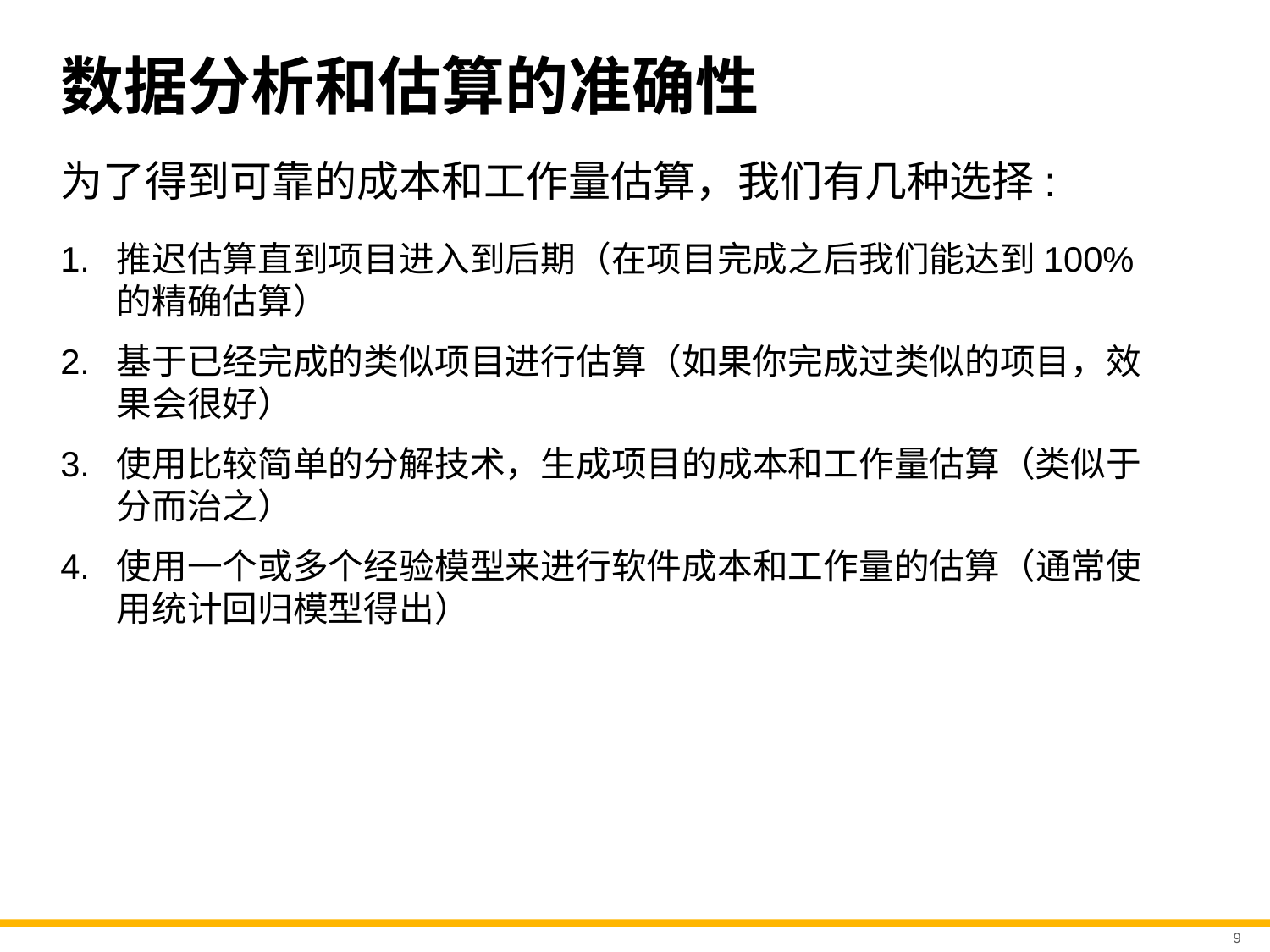

# 数据分析和估算的准确性
为了得到可靠的成本和工作量估算，我们有几种选择:
推迟估算直到项目进入到后期（在项目完成之后我们能达到100%的精确估算）
基于已经完成的类似项目进行估算（如果你完成过类似的项目，效果会很好）
使用比较简单的分解技术，生成项目的成本和工作量估算（类似于分而治之）
使用一个或多个经验模型来进行软件成本和工作量的估算（通常使用统计回归模型得出）
9